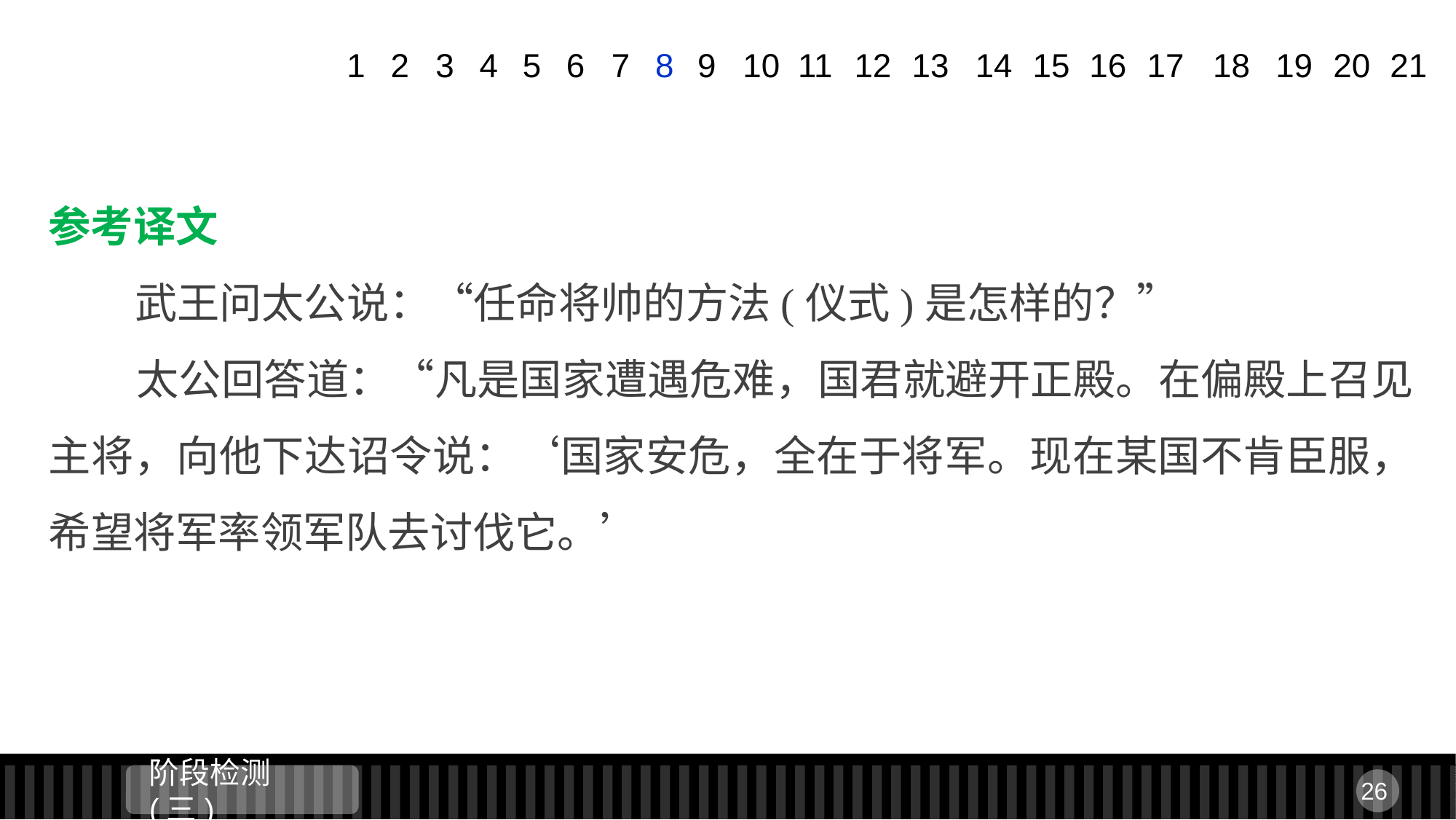

1
2
3
4
5
6
7
8
9
11
12
13
14
15
16
17
18
19
20
21
10
参考译文
        武王问太公说：“任命将帅的方法(仪式)是怎样的？”
        太公回答道：“凡是国家遭遇危难，国君就避开正殿。在偏殿上召见主将，向他下达诏令说：‘国家安危，全在于将军。现在某国不肯臣服，希望将军率领军队去讨伐它。’